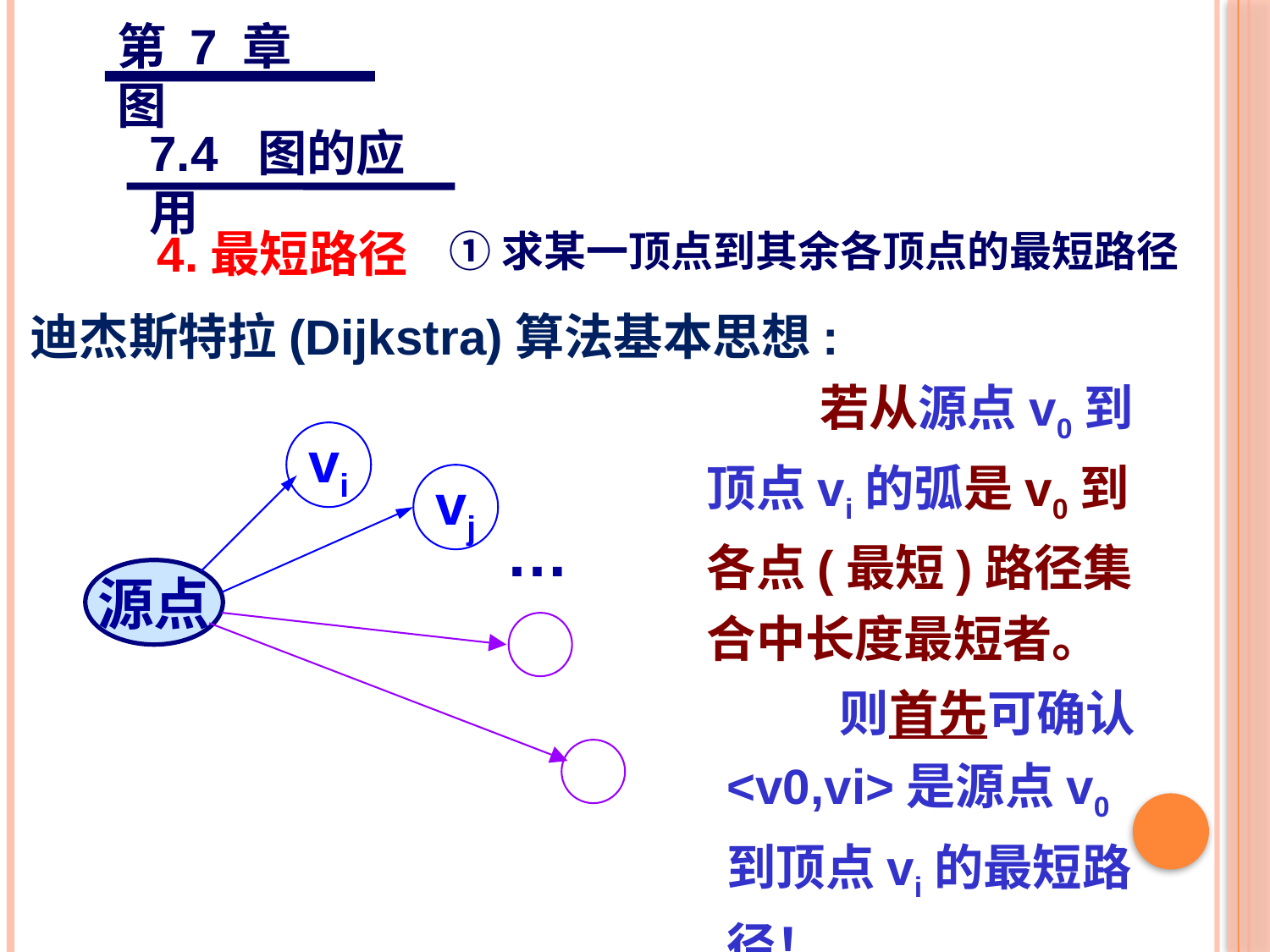

第 7 章  图

7.4  图的应用

4.最短路径
①求某一顶点到其余各顶点的最短路径
迪杰斯特拉(Dijkstra)算法基本思想:
         若从源点v0到顶点vi的弧是v0到各点(最短)路径集合中长度最短者。
vi
vj

…
源点

         则首先可确认 <v0,vi>是源点v0到顶点vi的最短路径！